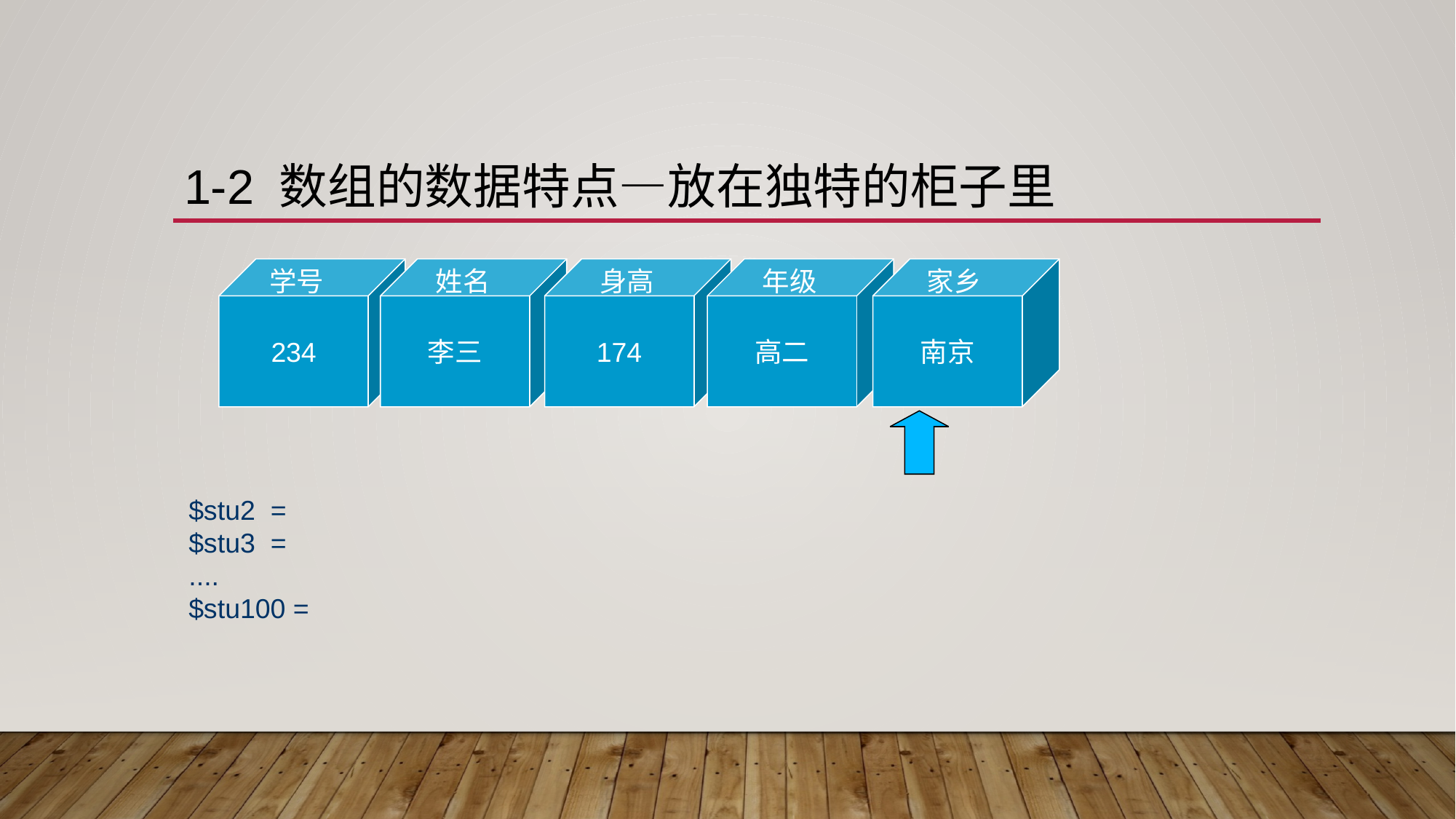

# 1-2 数组的数据特点—放在独特的柜子里
234
学号
李三
姓名
174
身高
高二
年级
南京
家乡

$stu2  =
$stu3  =
....
$stu100 =